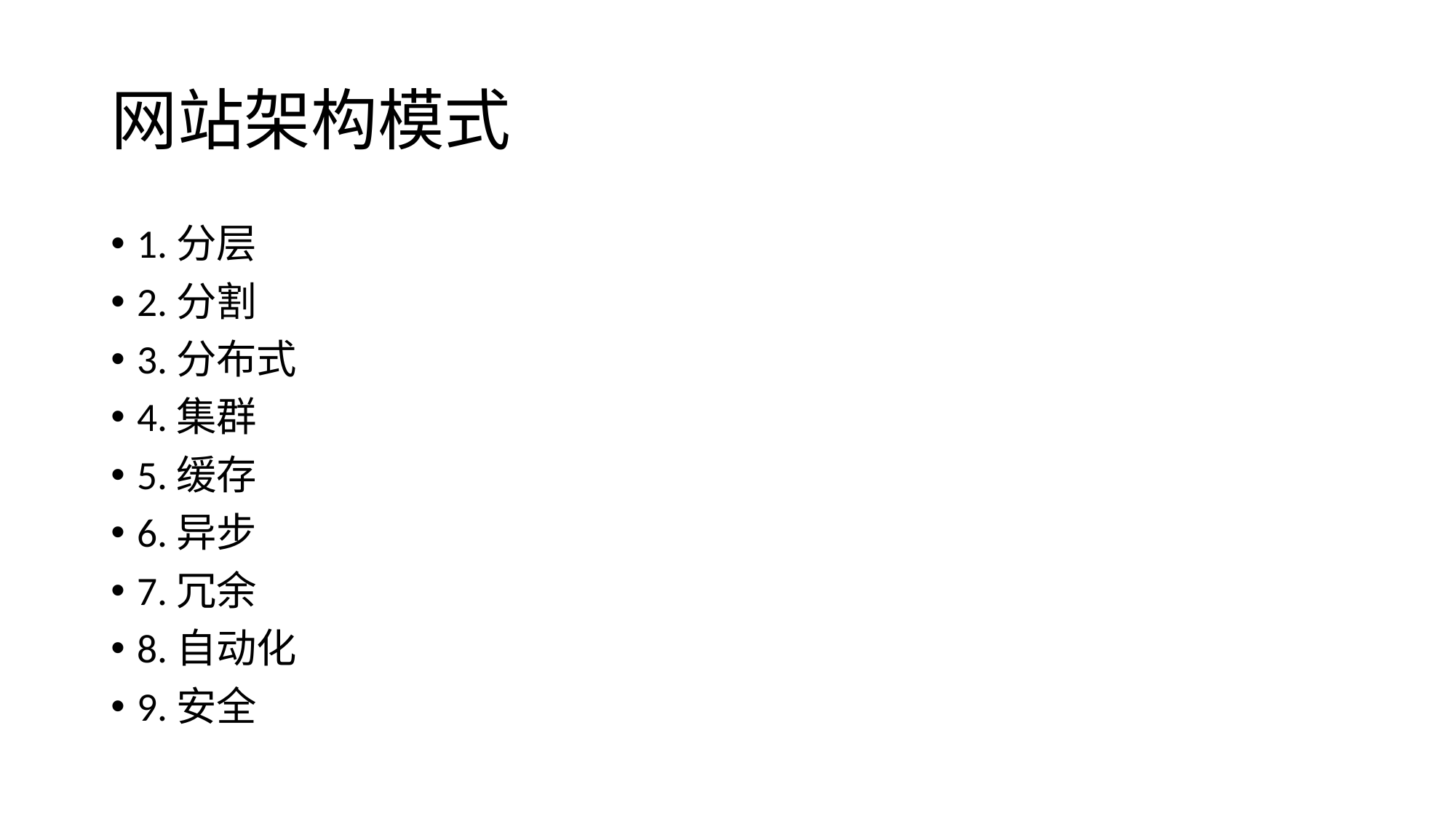

# 网站架构模式
1.分层
2.分割
3.分布式
4.集群
5.缓存
6.异步
7.冗余
8.自动化
9.安全